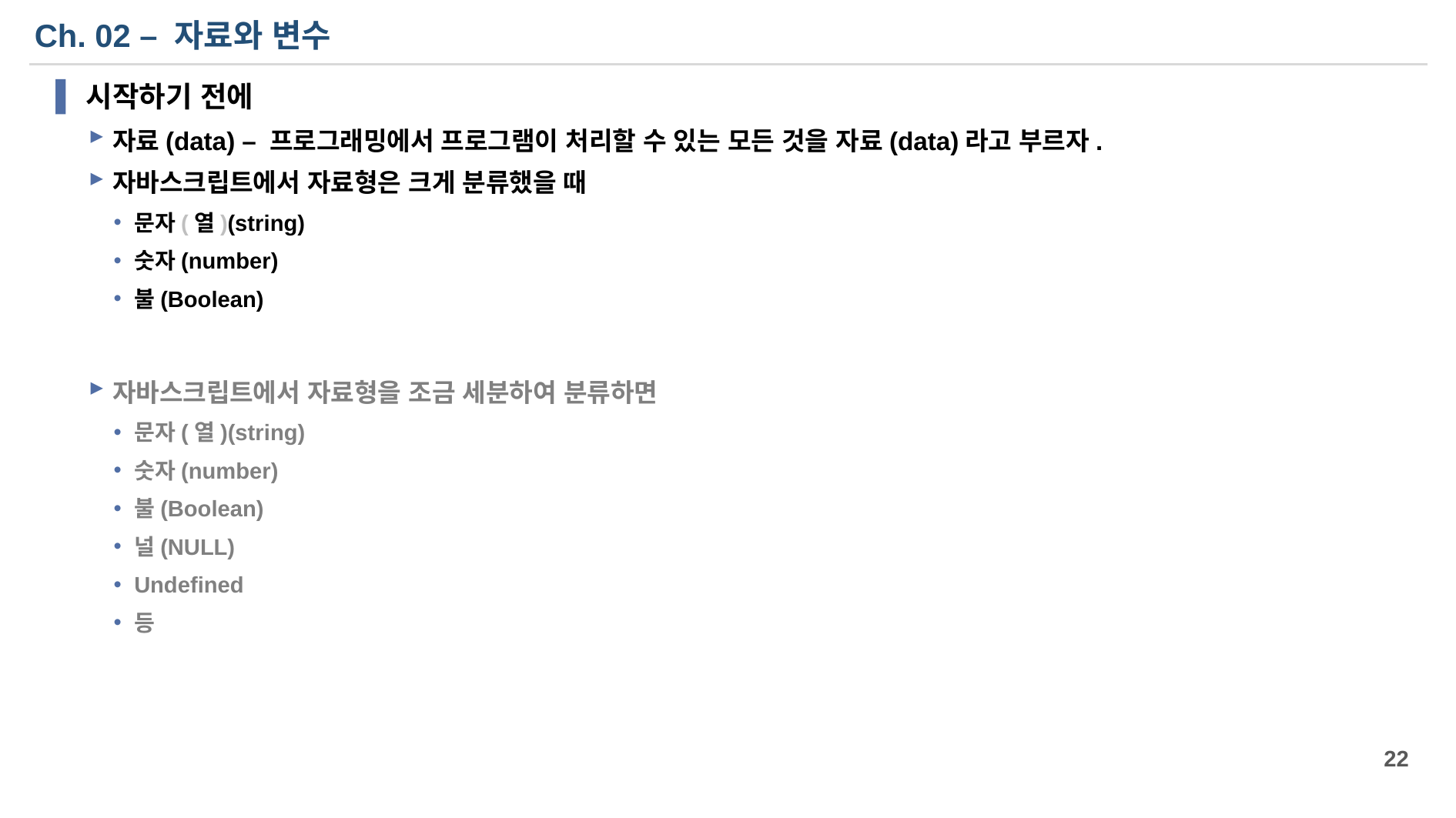

# Ch. 02 – 자료와 변수
시작하기 전에
자료(data) – 프로그래밍에서 프로그램이 처리할 수 있는 모든 것을 자료(data)라고 부르자.
자바스크립트에서 자료형은 크게 분류했을 때
문자(열)(string)
숫자(number)
불(Boolean)

자바스크립트에서 자료형을 조금 세분하여 분류하면
문자(열)(string)
숫자(number)
불(Boolean)
널(NULL)
Undefined
등

22